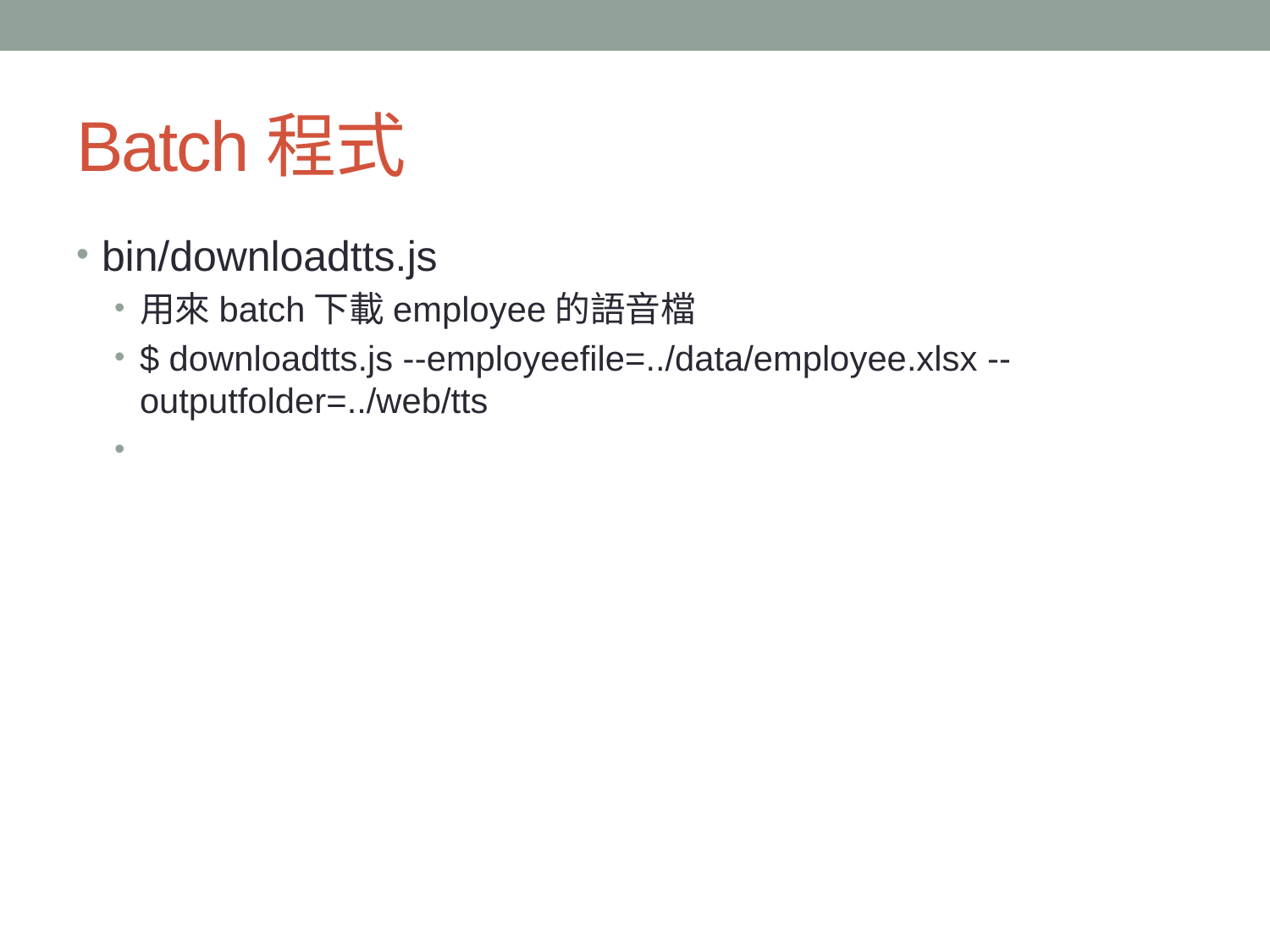

# Batch程式
bin/downloadtts.js
用來batch下載employee的語音檔
$ downloadtts.js --employeefile=../data/employee.xlsx --outputfolder=../web/tts